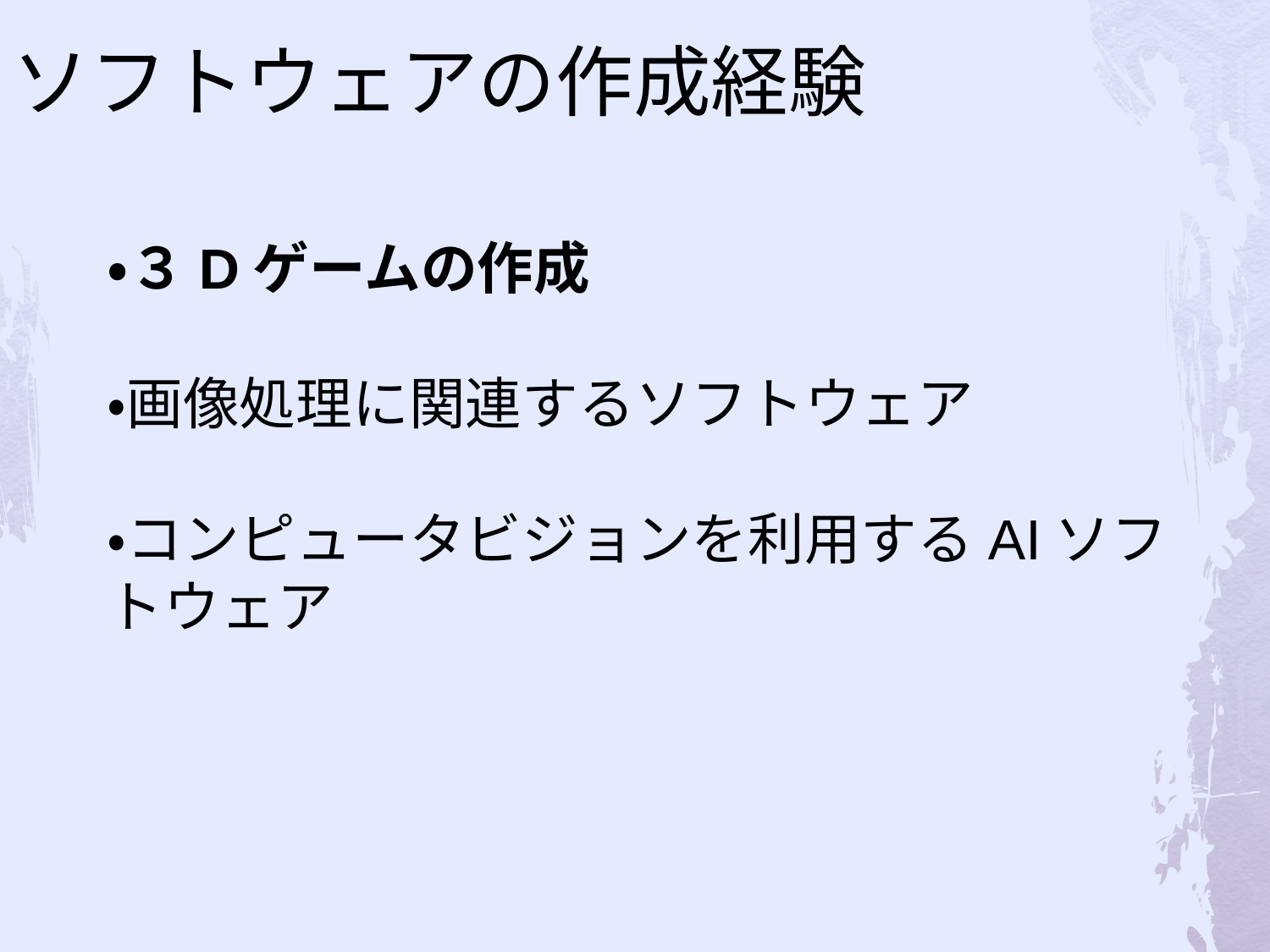

# ソフトウェアの作成経験

・３Dゲームの作成

・画像処理に関連するソフトウェア

・コンピュータビジョンを利用するAIソフトウェア